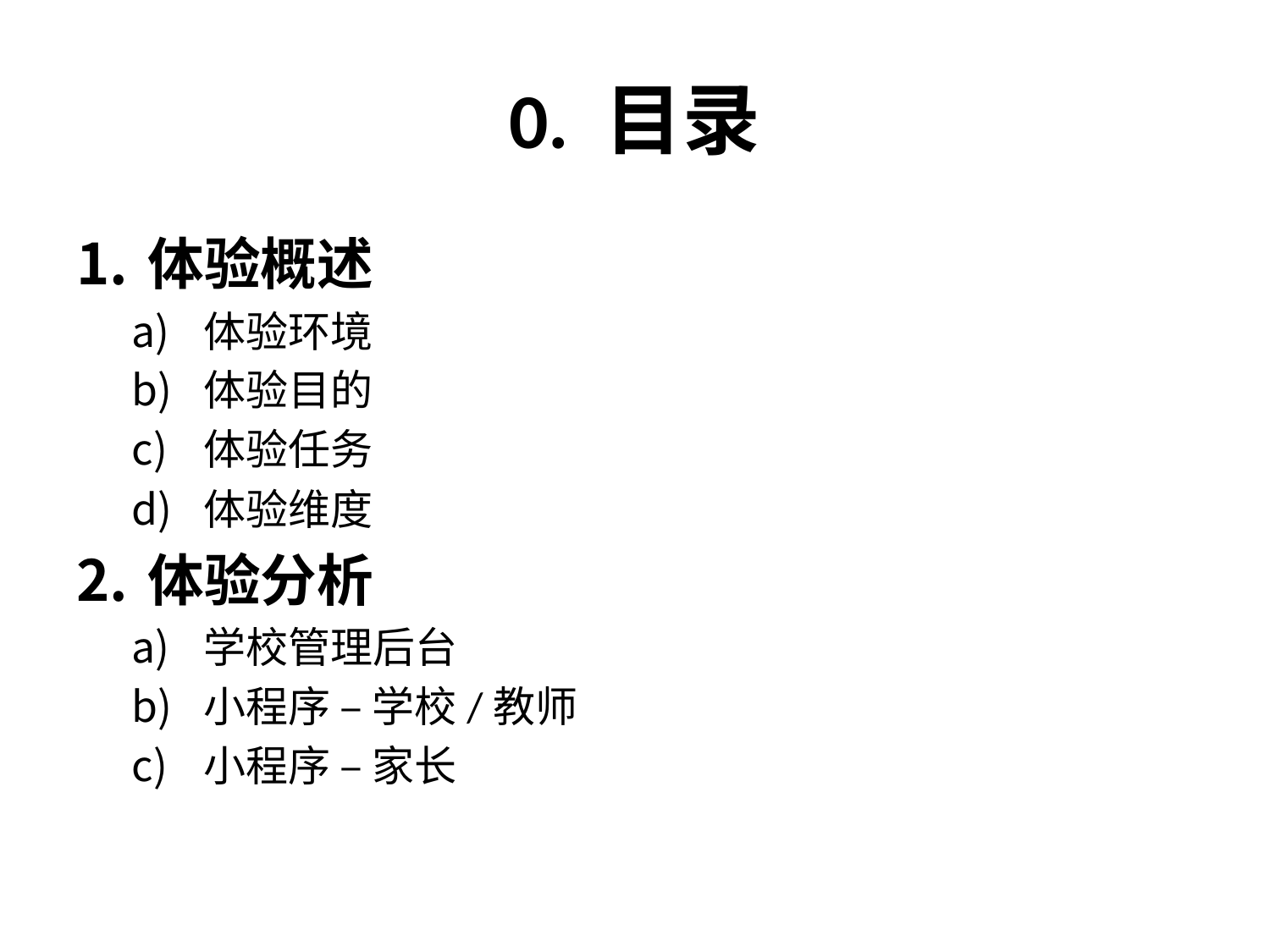

# 0. 目录
体验概述
体验环境
体验目的
体验任务
体验维度
体验分析
学校管理后台
小程序 – 学校/教师
小程序 – 家长